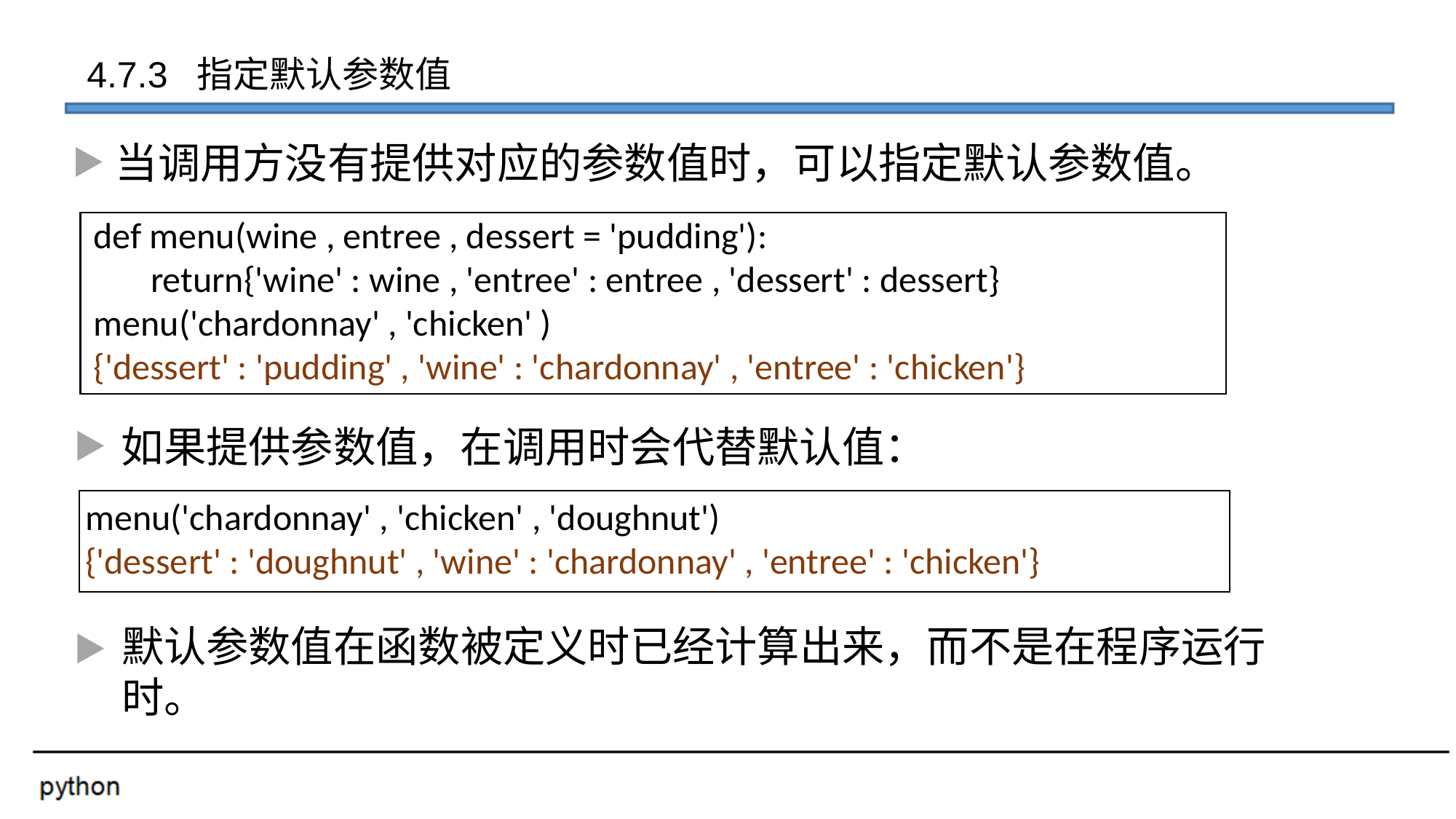

4.7.3  指定默认参数值
当调用方没有提供对应的参数值时，可以指定默认参数值。

def menu(wine , entree , dessert = 'pudding'):
       return{'wine' : wine , 'entree' : entree , 'dessert' : dessert}
menu('chardonnay' , 'chicken' )
{'dessert' : 'pudding' , 'wine' : 'chardonnay' , 'entree' : 'chicken'}

如果提供参数值，在调用时会代替默认值：

menu('chardonnay' , 'chicken' , 'doughnut')
{'dessert' : 'doughnut' , 'wine' : 'chardonnay' , 'entree' : 'chicken'}

默认参数值在函数被定义时已经计算出来，而不是在程序运行时。

39